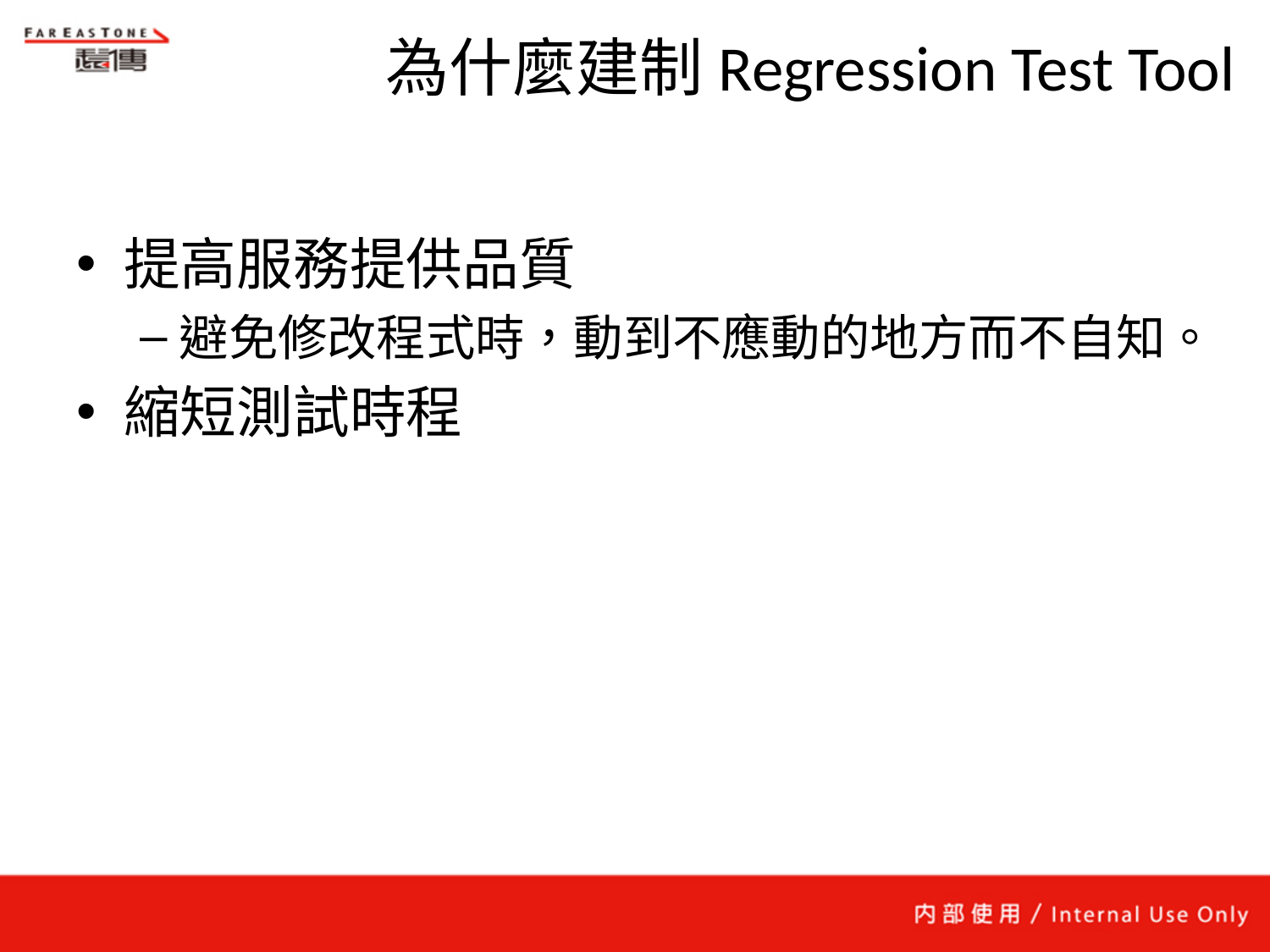

# 為什麼建制Regression Test Tool
提高服務提供品質
避免修改程式時，動到不應動的地方而不自知。
縮短測試時程